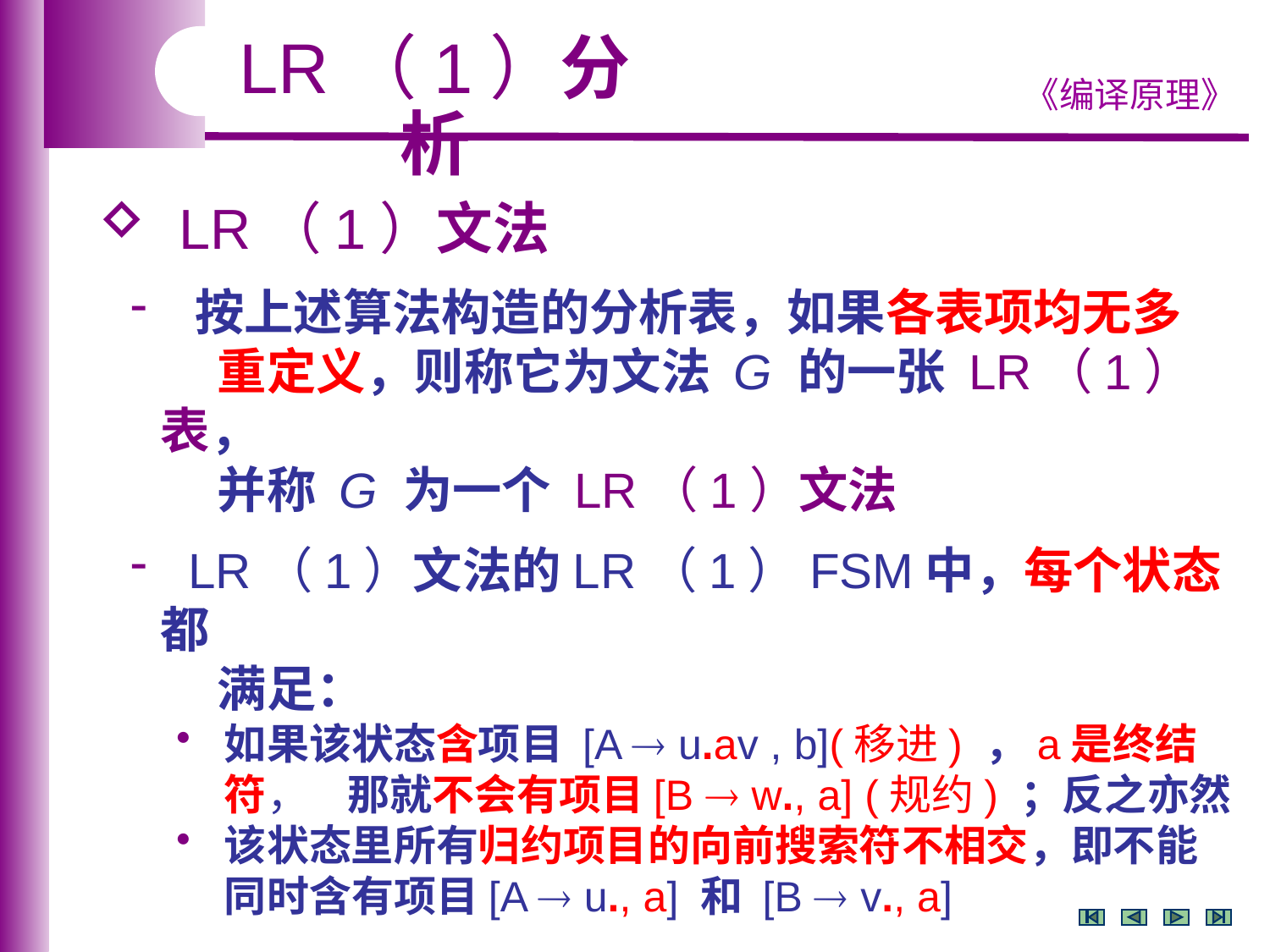

LR（1）分析
  LR（1）文法

  按上述算法构造的分析表，如果各表项均无多
    重定义，则称它为文法 G 的一张 LR（1）表，
    并称 G 为一个 LR（1）文法

  LR（1）文法的LR（1）FSM中，每个状态都
    满足：
如果该状态含项目 [A → u.av , b](移进) ，a是终结符，    那就不会有项目[B → w., a] (规约) ；反之亦然
该状态里所有归约项目的向前搜索符不相交，即不能同时含有项目[A → u., a] 和 [B → v., a]